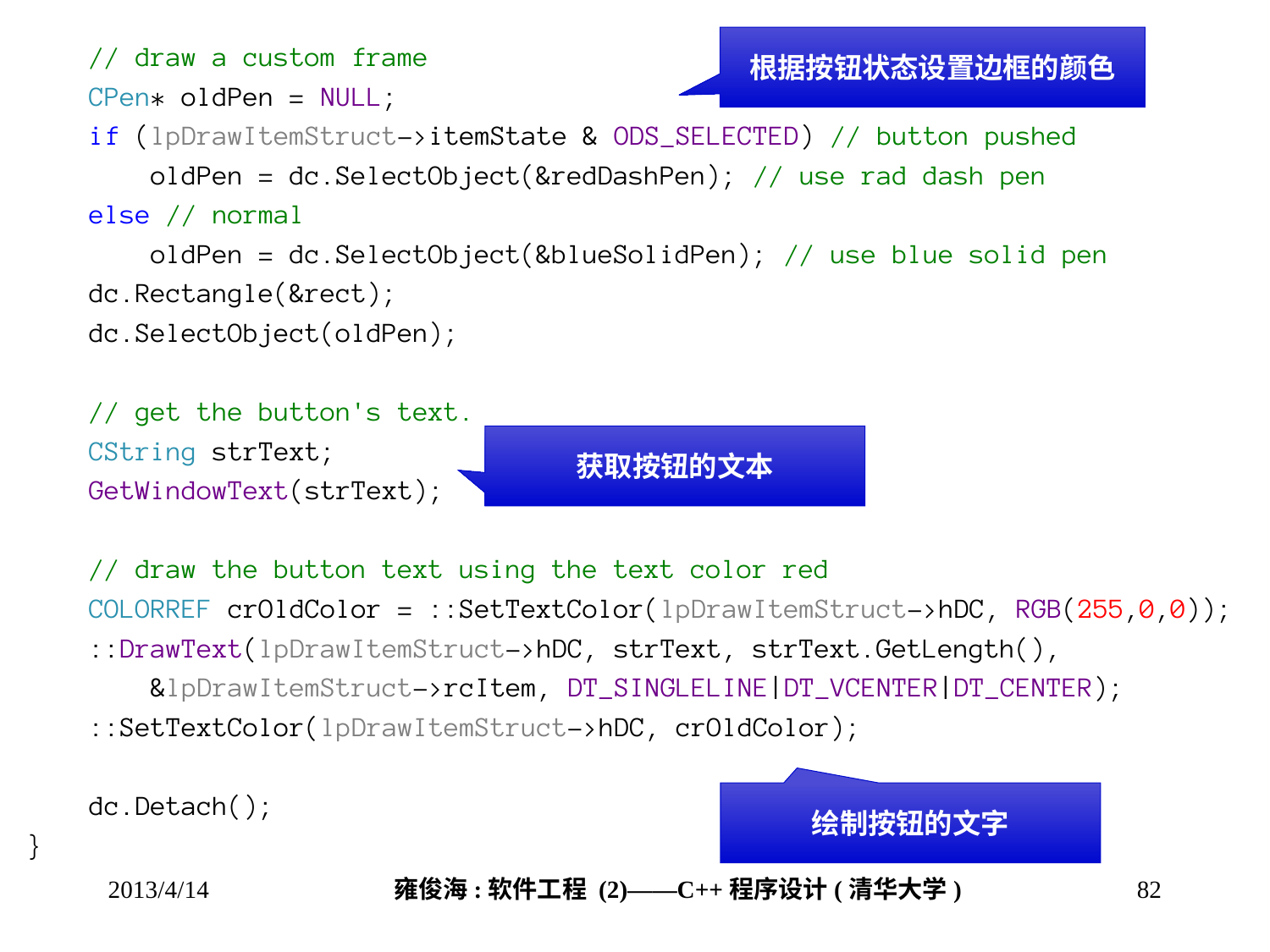

根据按钮状态设置边框的颜色
    // draw a custom frame
    CPen* oldPen = NULL;
    if (lpDrawItemStruct->itemState & ODS_SELECTED) // button pushed
        oldPen = dc.SelectObject(&redDashPen); // use rad dash pen
    else // normal
        oldPen = dc.SelectObject(&blueSolidPen); // use blue solid pen
    dc.Rectangle(&rect);
    dc.SelectObject(oldPen);

    // get the button's text.
    CString strText;
    GetWindowText(strText);

    // draw the button text using the text color red
    COLORREF crOldColor = ::SetTextColor(lpDrawItemStruct->hDC, RGB(255,0,0));
    ::DrawText(lpDrawItemStruct->hDC, strText, strText.GetLength(),
        &lpDrawItemStruct->rcItem, DT_SINGLELINE|DT_VCENTER|DT_CENTER);
    ::SetTextColor(lpDrawItemStruct->hDC, crOldColor);

    dc.Detach();
}
获取按钮的文本
绘制按钮的文字
2013/4/14
82